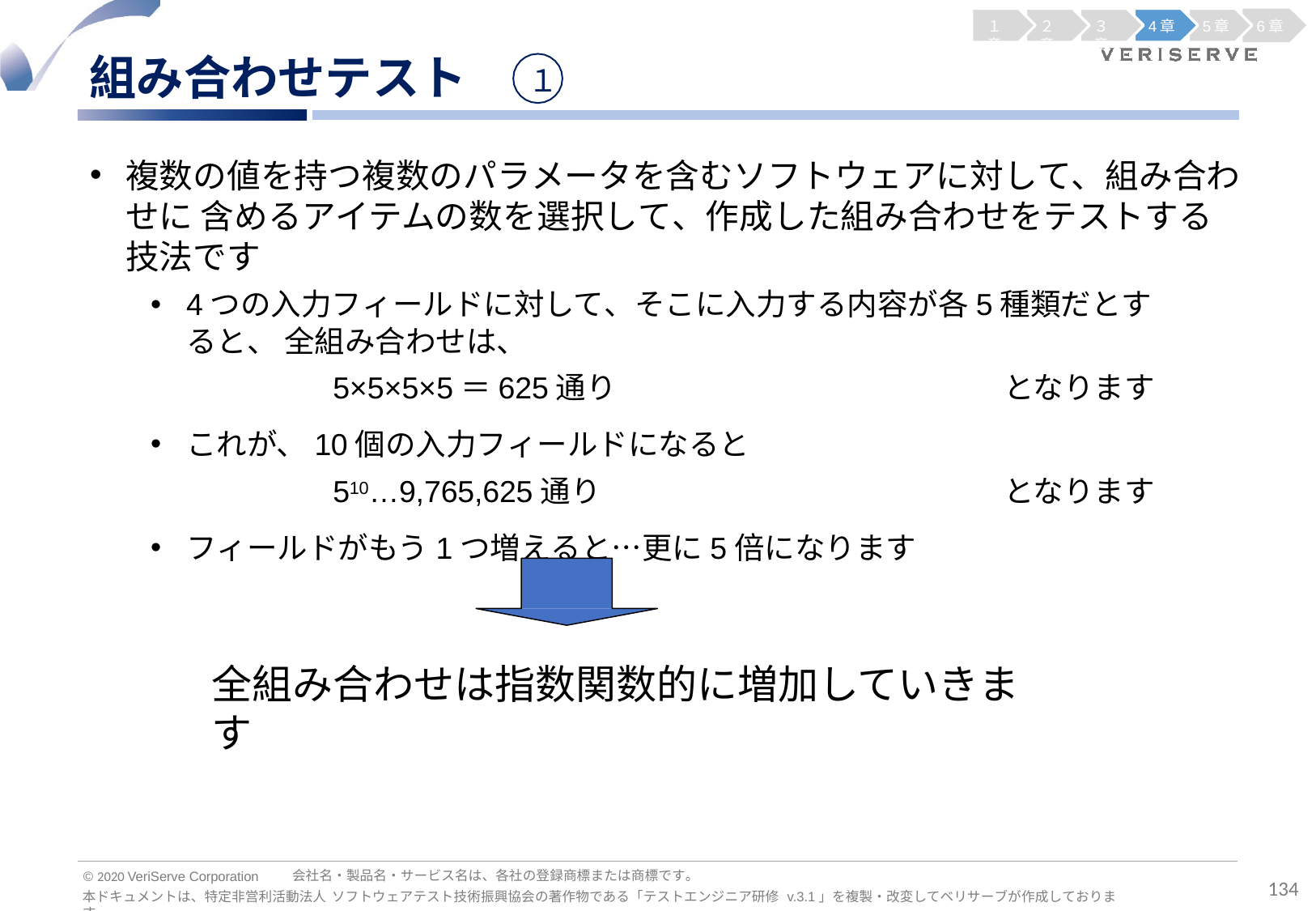

１章
２章
３章
4章
5章
6章
組み合わせテスト

１
複数の値を持つ複数のパラメータを含むソフトウェアに対して、組み合わせに 含めるアイテムの数を選択して、作成した組み合わせをテストする技法です
4つの入力フィールドに対して、そこに入力する内容が各5種類だとすると、 全組み合わせは、
5×5×5×5＝625通り	となります
これが、10個の入力フィールドになると
510…9,765,625通り	となります
フィールドがもう1つ増えると…更に5倍になります

全組み合わせは指数関数的に増加していきます
会社名・製品名・サービス名は、各社の登録商標または商標です。
© 2020 VeriServe Corporation
134
本ドキュメントは、特定非営利活動法人 ソフトウェアテスト技術振興協会の著作物である「テストエンジニア研修 v.3.1」を複製・改変してベリサーブが作成しております。